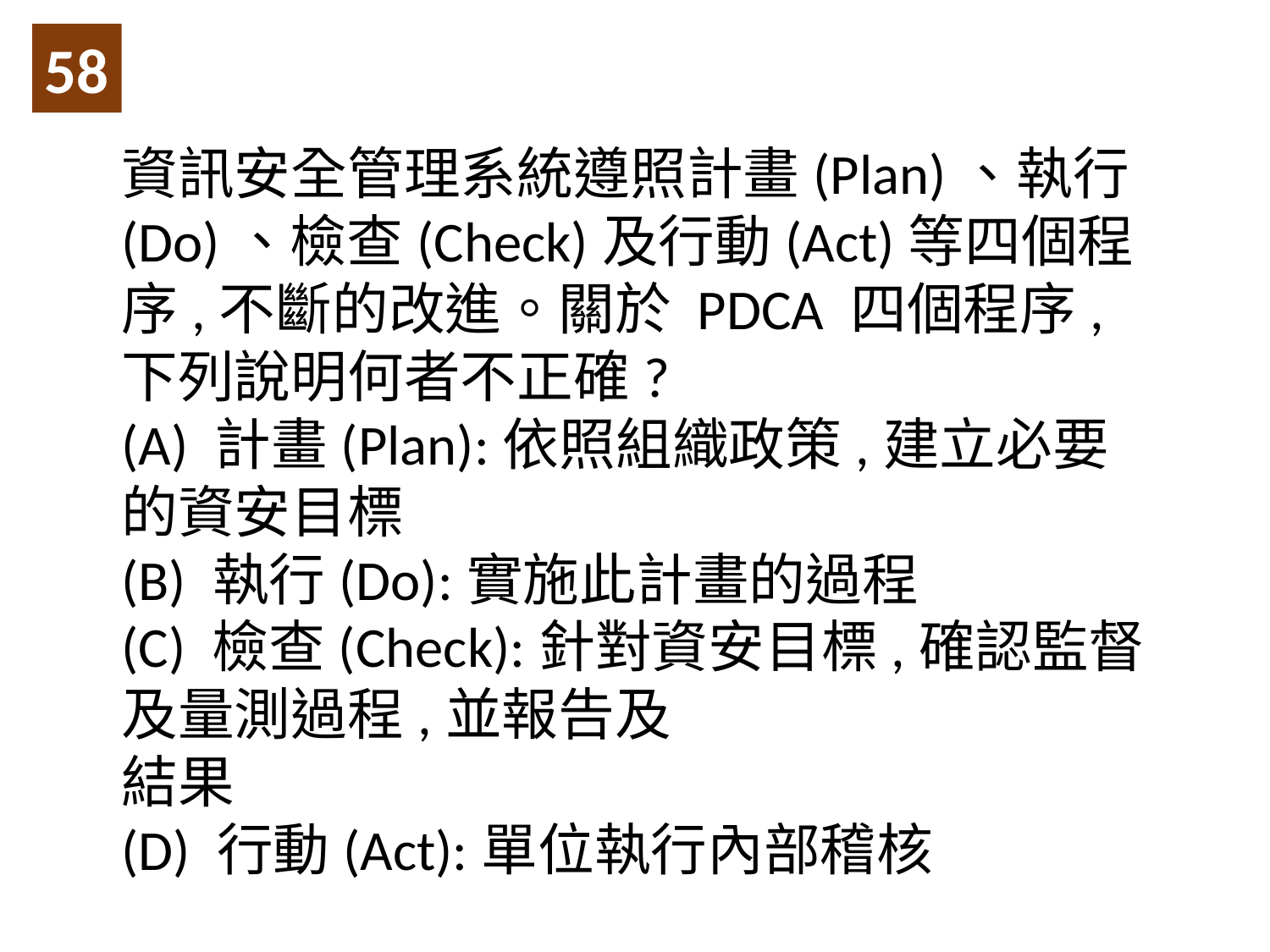

58
資訊安全管理系統遵照計畫(Plan)、執行(Do)、檢查(Check)及行動(Act)等四個程序,不斷的改進。關於 PDCA 四個程序,下列說明何者不正確?
(A) 計畫(Plan):依照組織政策,建立必要的資安目標
(B) 執行(Do):實施此計畫的過程
(C) 檢查(Check):針對資安目標,確認監督及量測過程,並報告及
結果
(D) 行動(Act):單位執行內部稽核